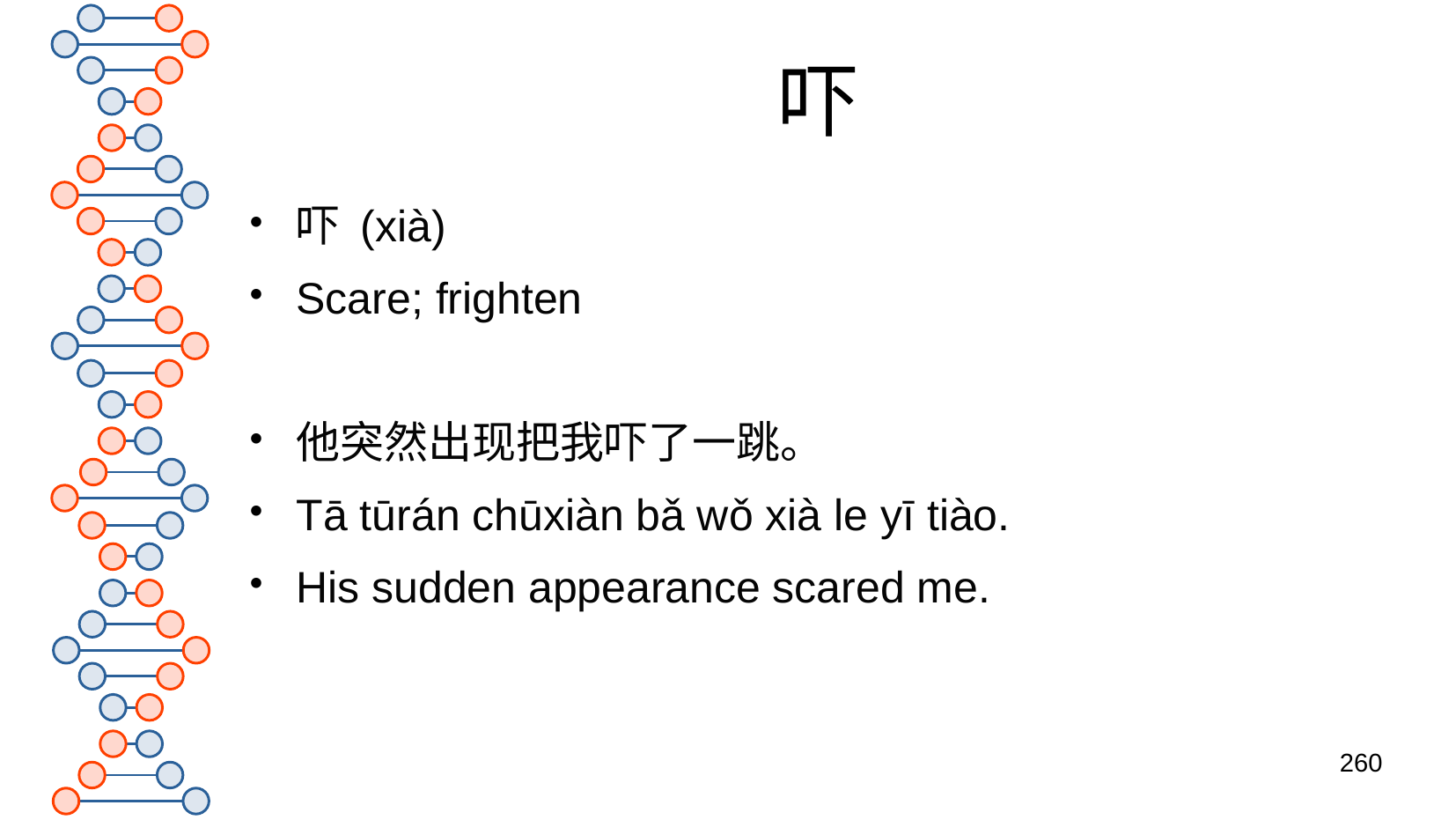

# 吓
吓 (xià)
Scare; frighten

他突然出现把我吓了一跳。
Tā tūrán chūxiàn bǎ wǒ xià le yī tiào.
His sudden appearance scared me.
260